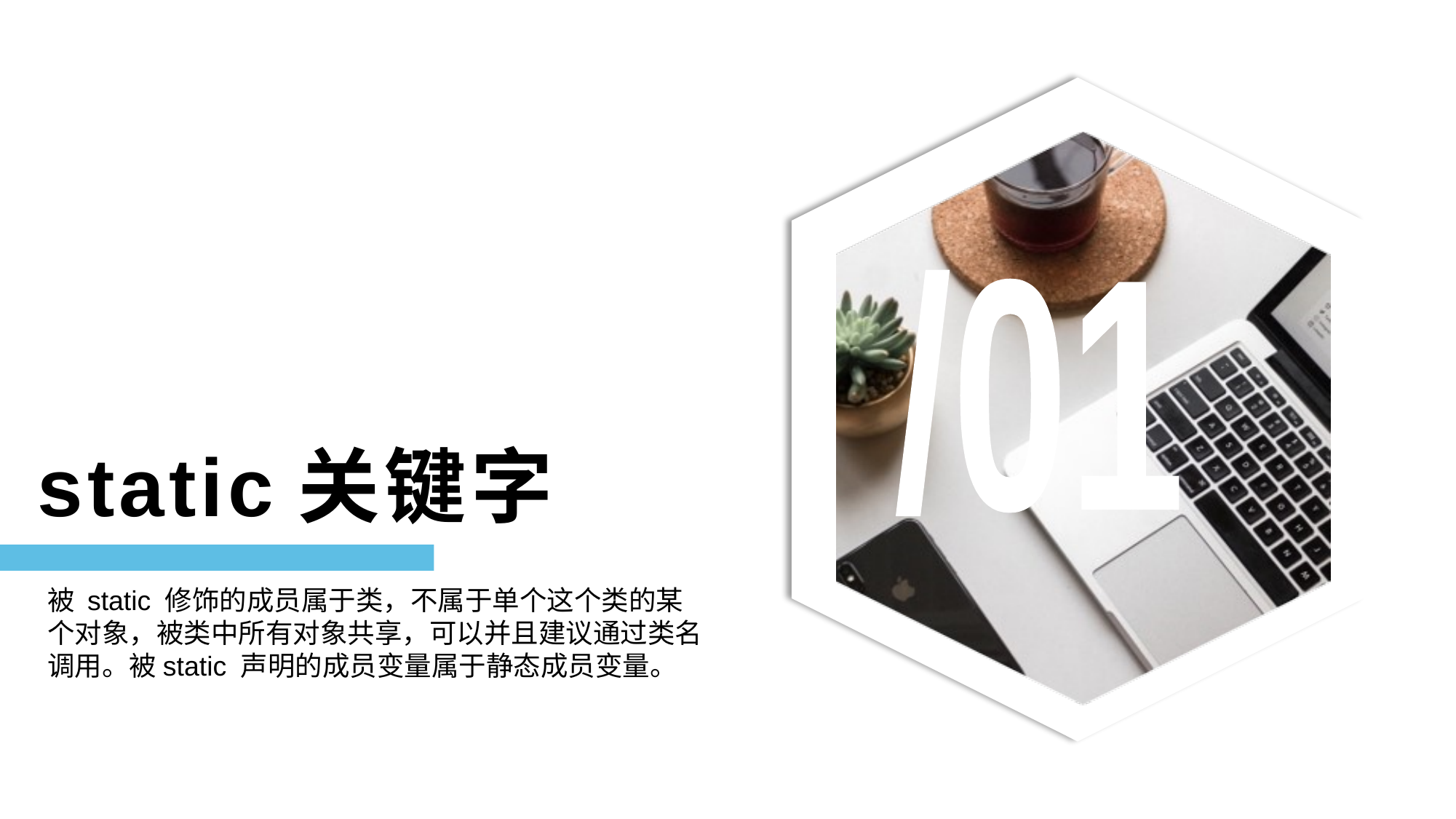

/01
# static关键字
被 static 修饰的成员属于类，不属于单个这个类的某个对象，被类中所有对象共享，可以并且建议通过类名调用。被static 声明的成员变量属于静态成员变量。